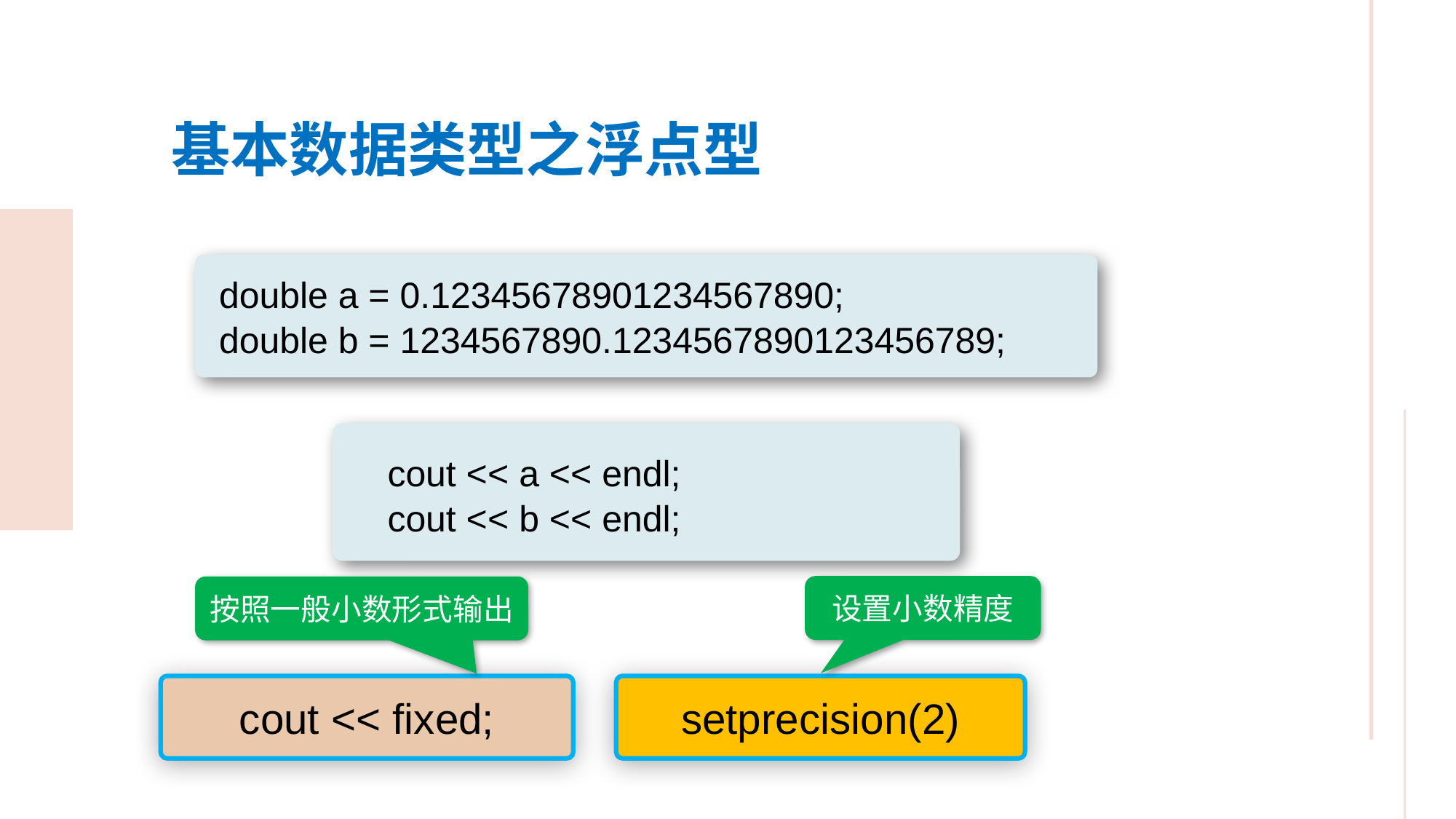

基本数据类型之浮点型

double a = 0.12345678901234567890;
double b = 1234567890.1234567890123456789;

cout << a << endl;
cout << b << endl;
设置小数精度
按照一般小数形式输出
setprecision(2)
cout << fixed;